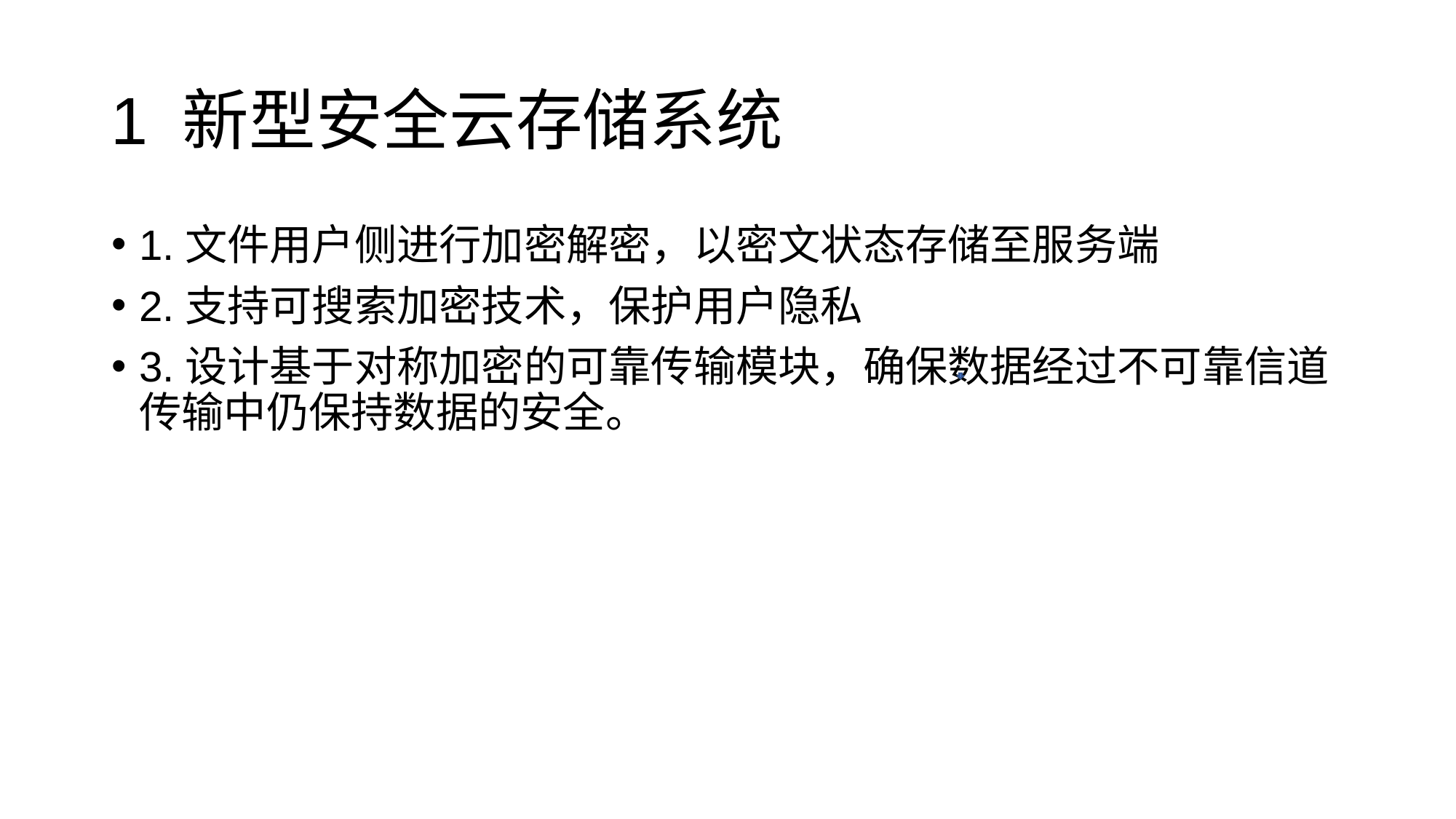

# 1 新型安全云存储系统
1.文件用户侧进行加密解密，以密文状态存储至服务端
2.支持可搜索加密技术，保护用户隐私
3.设计基于对称加密的可靠传输模块，确保数据经过不可靠信道传输中仍保持数据的安全。